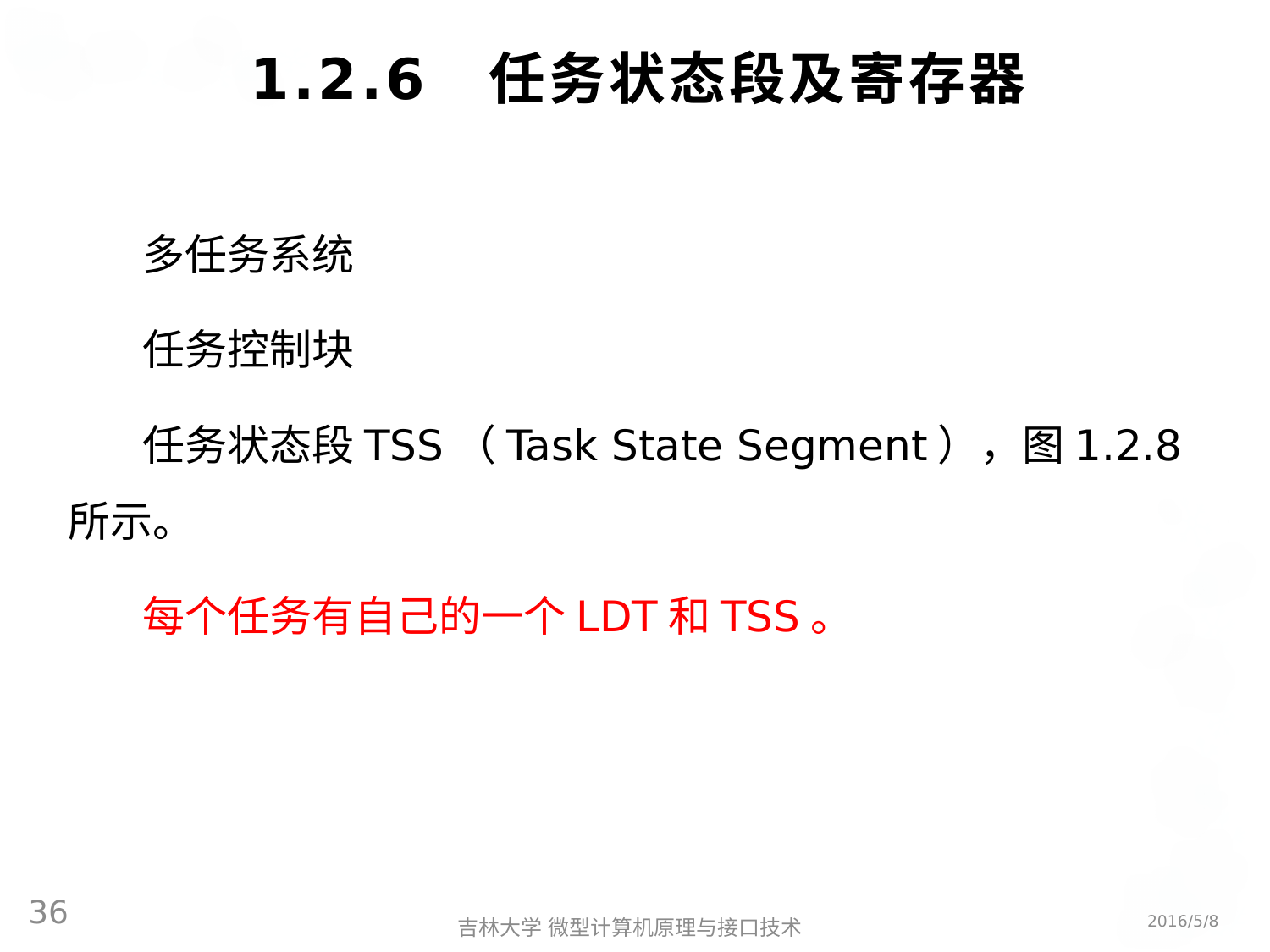

# 1.2.6  任务状态段及寄存器
多任务系统
任务控制块
任务状态段TSS（Task State Segment），图1.2.8所示。
每个任务有自己的一个LDT和TSS。

36
2016/5/8
吉林大学 微型计算机原理与接口技术